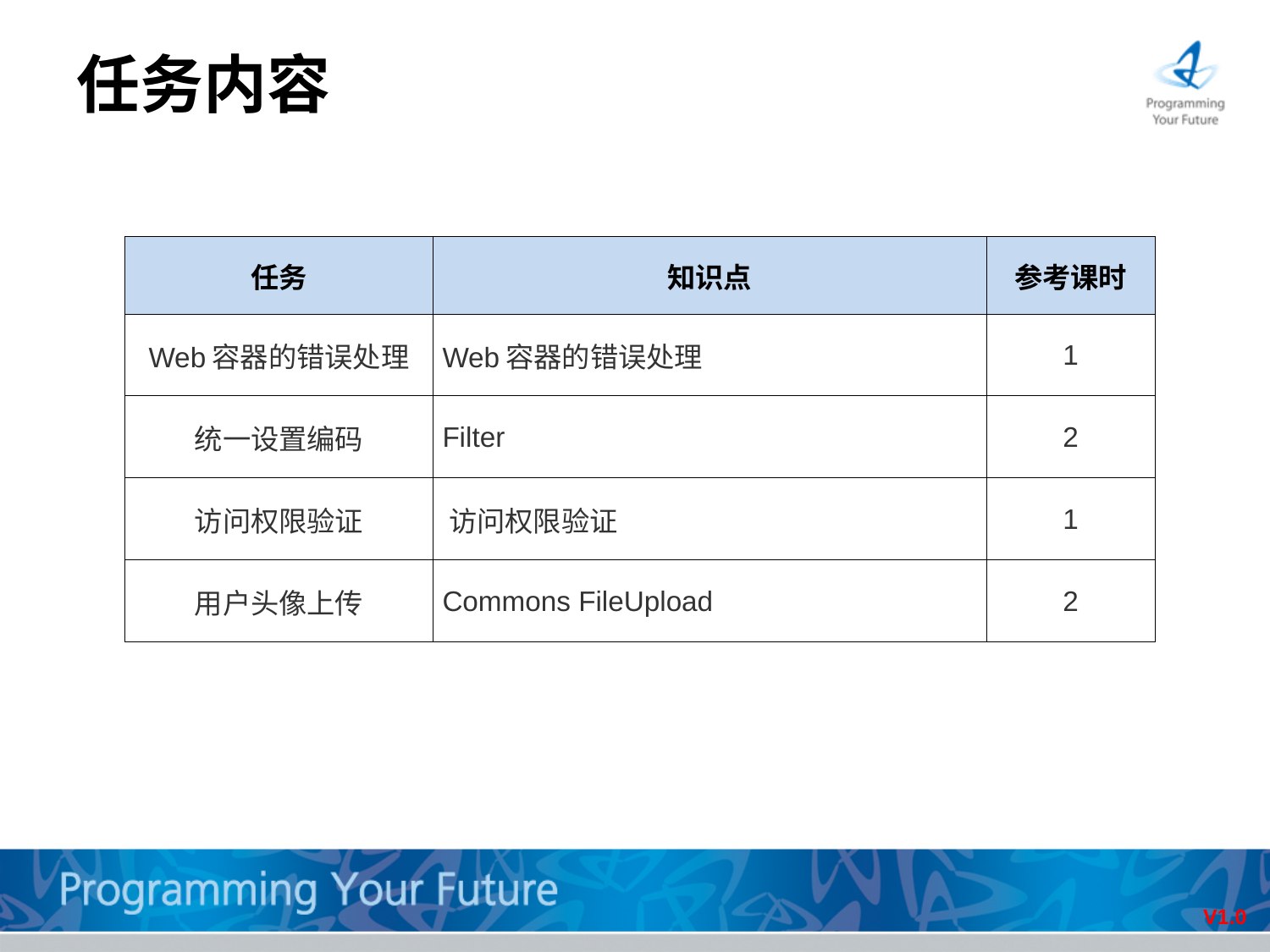

# 任务内容
| 任务 | 知识点 | 参考课时 |
| --- | --- | --- |
| Web容器的错误处理 | Web容器的错误处理 | 1 |
| 统一设置编码 | Filter | 2 |
| 访问权限验证 | 访问权限验证 | 1 |
| 用户头像上传 | Commons FileUpload | 2 |